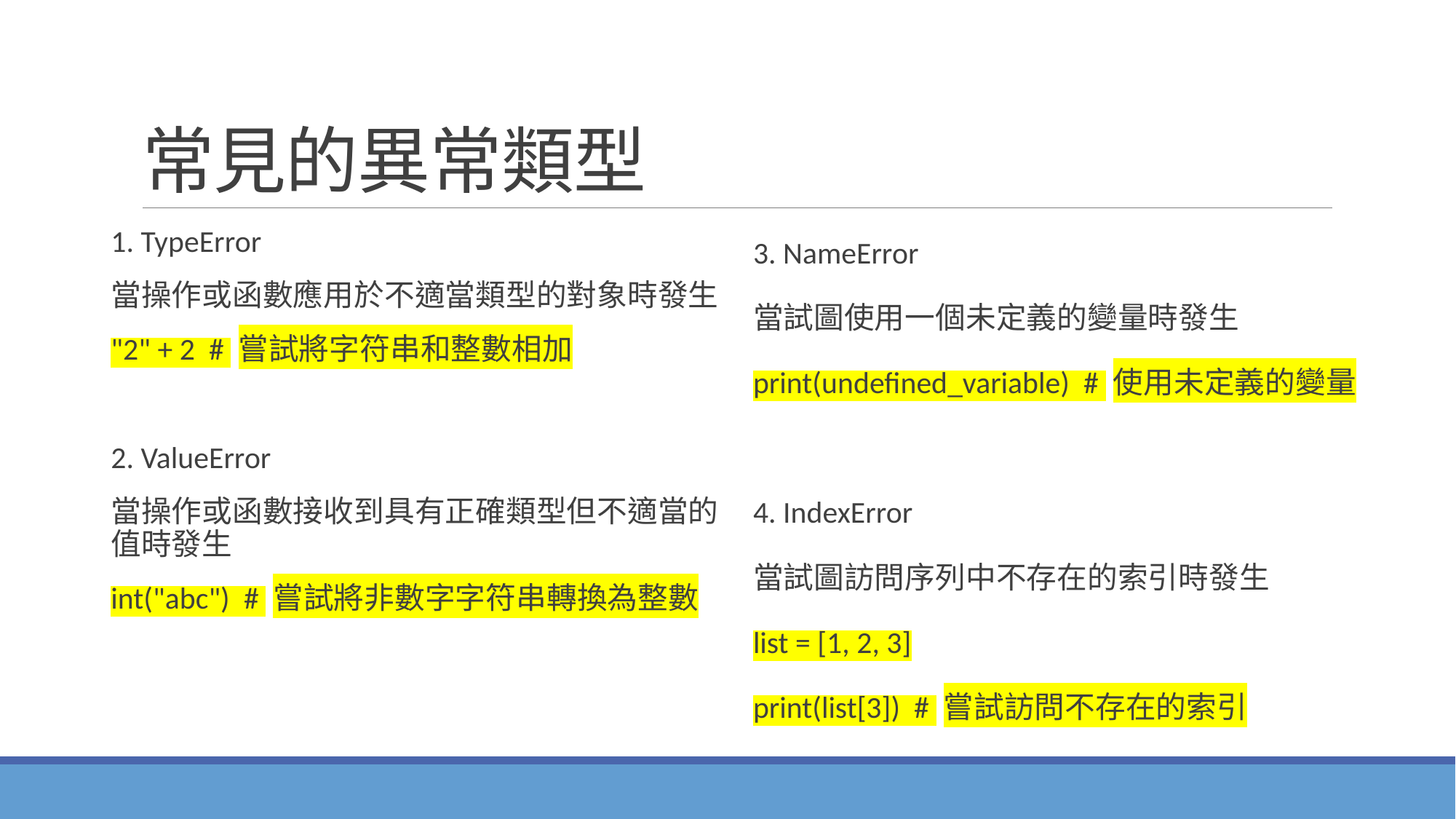

# 常見的異常類型
1. TypeError
當操作或函數應用於不適當類型的對象時發生
"2" + 2  # 嘗試將字符串和整數相加

2. ValueError
當操作或函數接收到具有正確類型但不適當的值時發生
int("abc")  # 嘗試將非數字字符串轉換為整數
3. NameError
當試圖使用一個未定義的變量時發生
print(undefined_variable)  # 使用未定義的變量

4. IndexError
當試圖訪問序列中不存在的索引時發生
list = [1, 2, 3]
print(list[3])  # 嘗試訪問不存在的索引